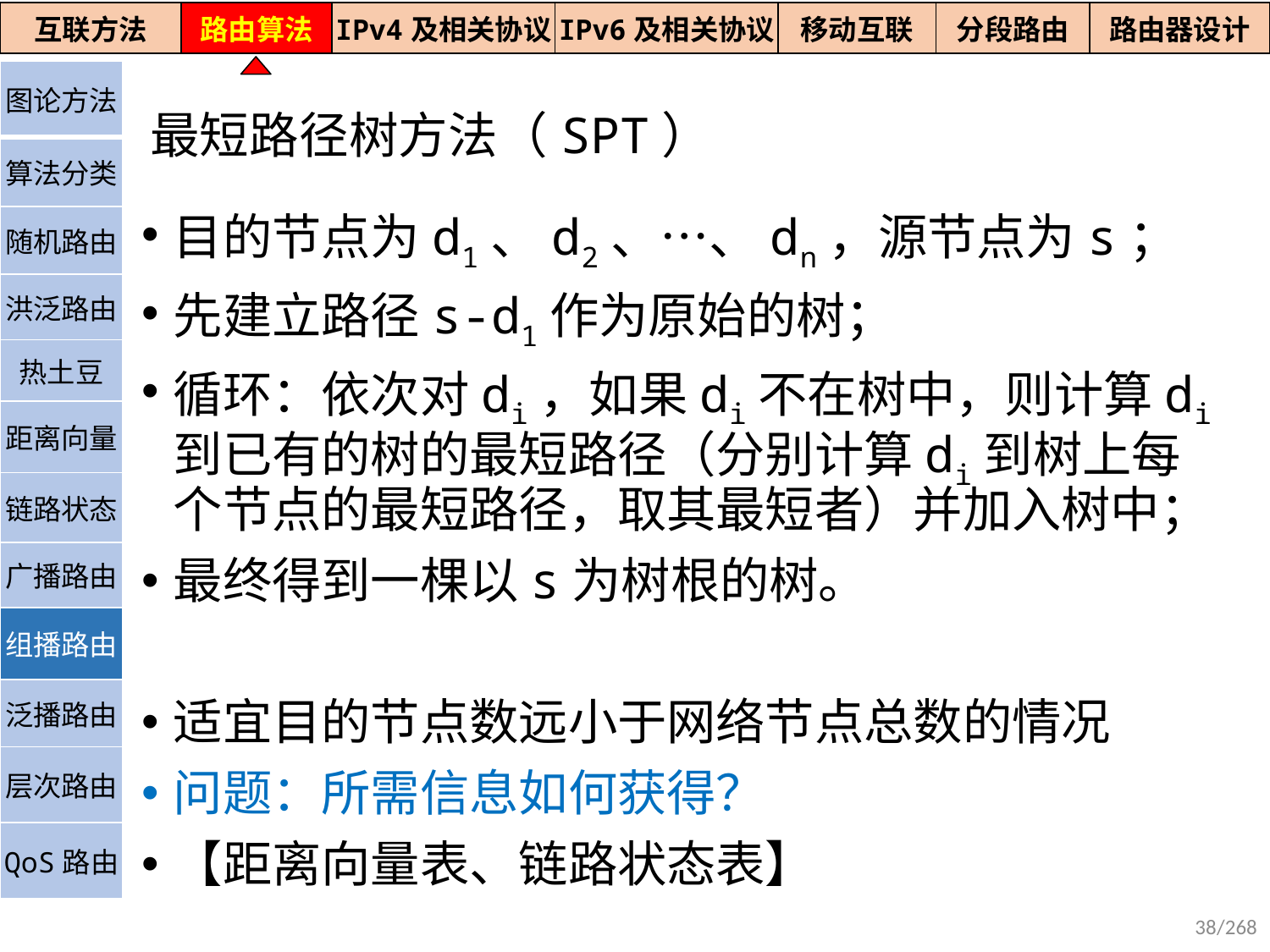

| 互联方法 | 路由算法 | IPv4及相关协议 | IPv6及相关协议 | 移动互联 | 分段路由 | 路由器设计 |
| --- | --- | --- | --- | --- | --- | --- |

# 最短路径树方法（SPT）
| 图论方法 |
| --- |
| 算法分类 |
| 随机路由 |
| 洪泛路由 |
| 热土豆 |
| 距离向量 |
| 链路状态 |
| 广播路由 |
| 组播路由 |
| 泛播路由 |
| 层次路由 |
| QoS路由 |
目的节点为d1、d2、…、dn，源节点为s；
先建立路径s-d1作为原始的树；
循环：依次对di，如果di不在树中，则计算di到已有的树的最短路径（分别计算di到树上每个节点的最短路径，取其最短者）并加入树中；
最终得到一棵以s为树根的树。

适宜目的节点数远小于网络节点总数的情况
问题：所需信息如何获得？
【距离向量表、链路状态表】
38/268